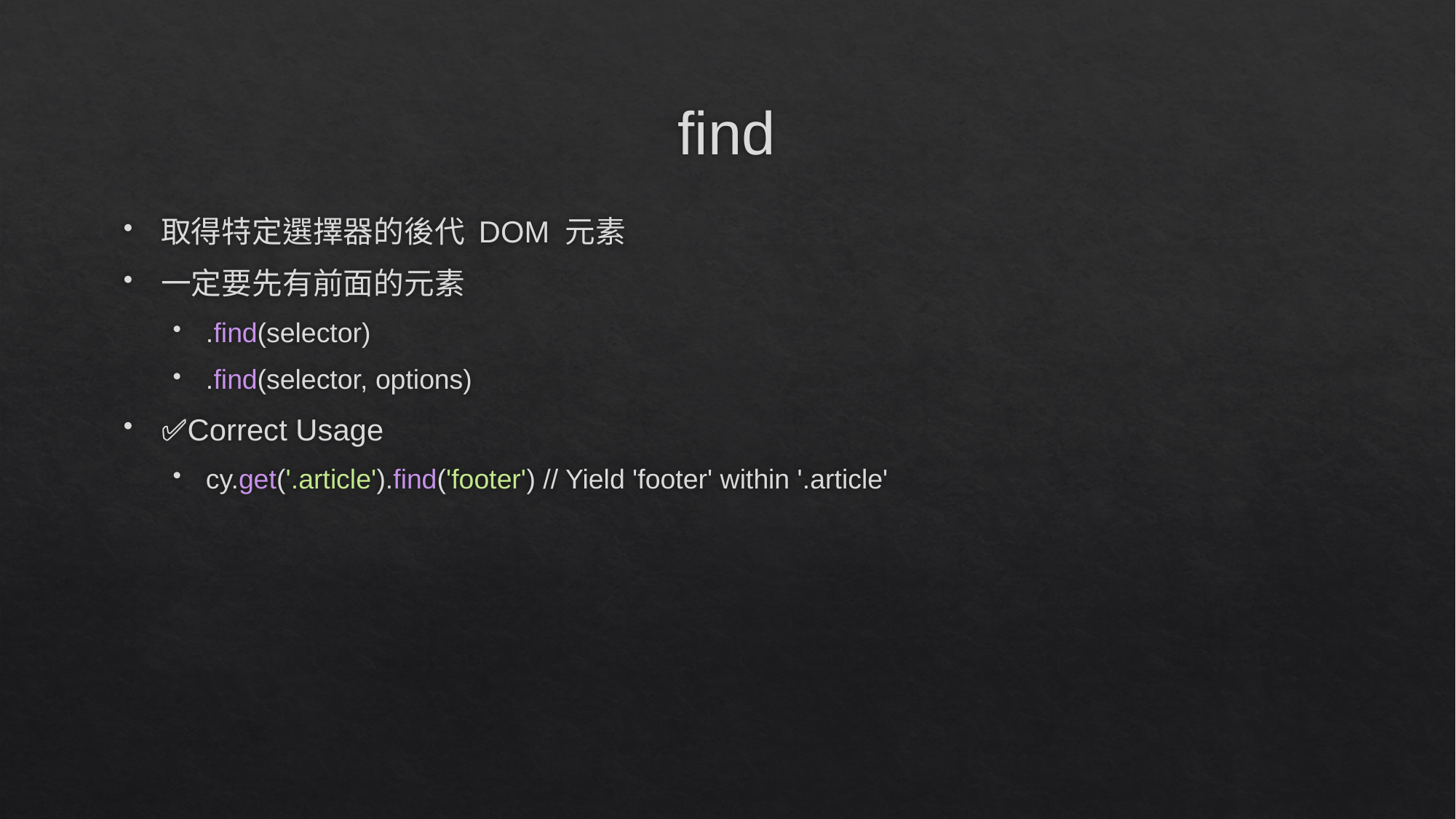

# find
取得特定選擇器的後代 DOM 元素
一定要先有前面的元素
.find(selector)
.find(selector, options)
✅Correct Usage
cy.get('.article').find('footer') // Yield 'footer' within '.article'